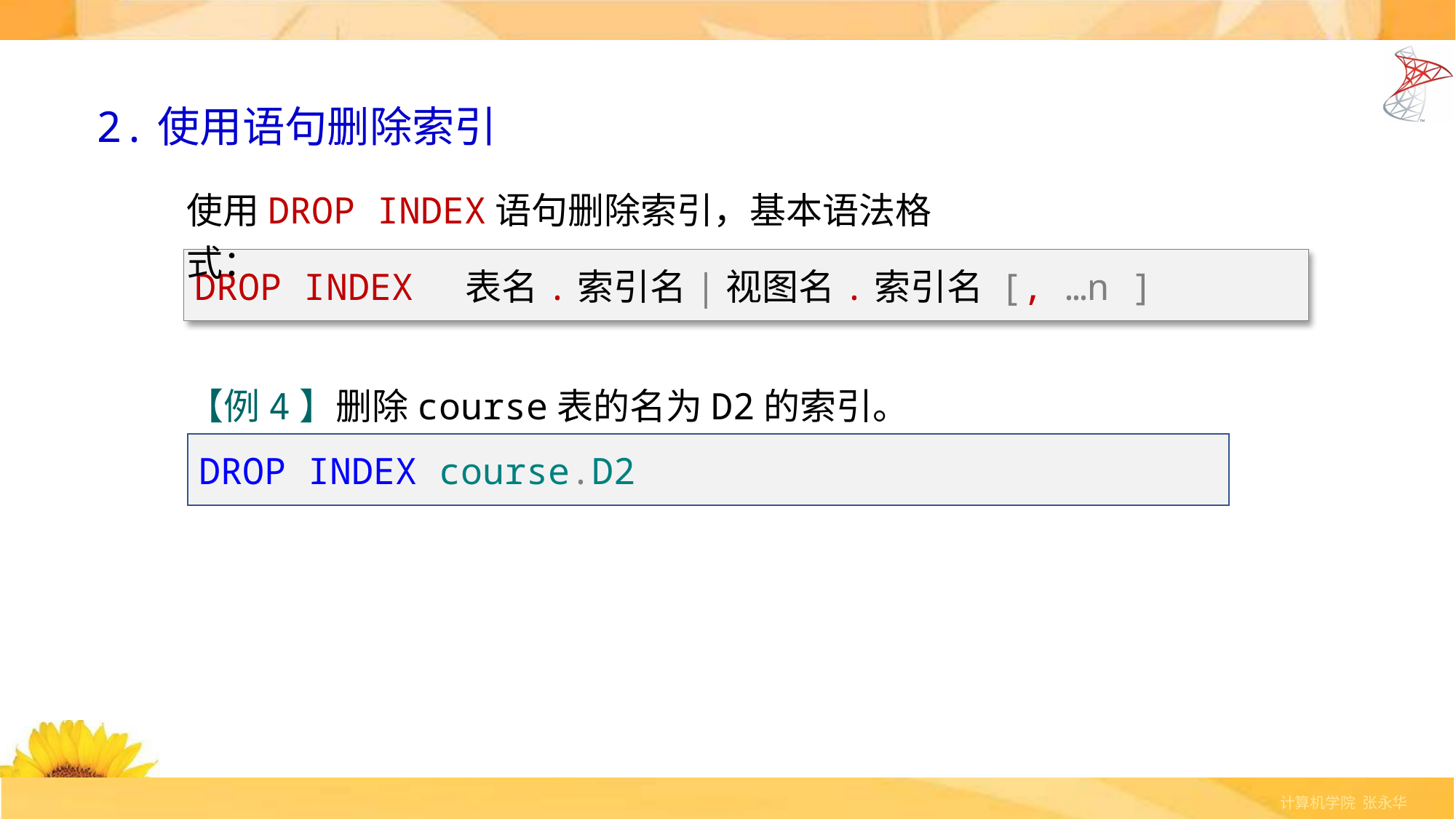

2.使用语句删除索引
使用DROP INDEX语句删除索引，基本语法格式：
DROP INDEX  表名.索引名|视图名.索引名 [, …n ]
【例4】删除course表的名为D2的索引。
DROP INDEX course.D2